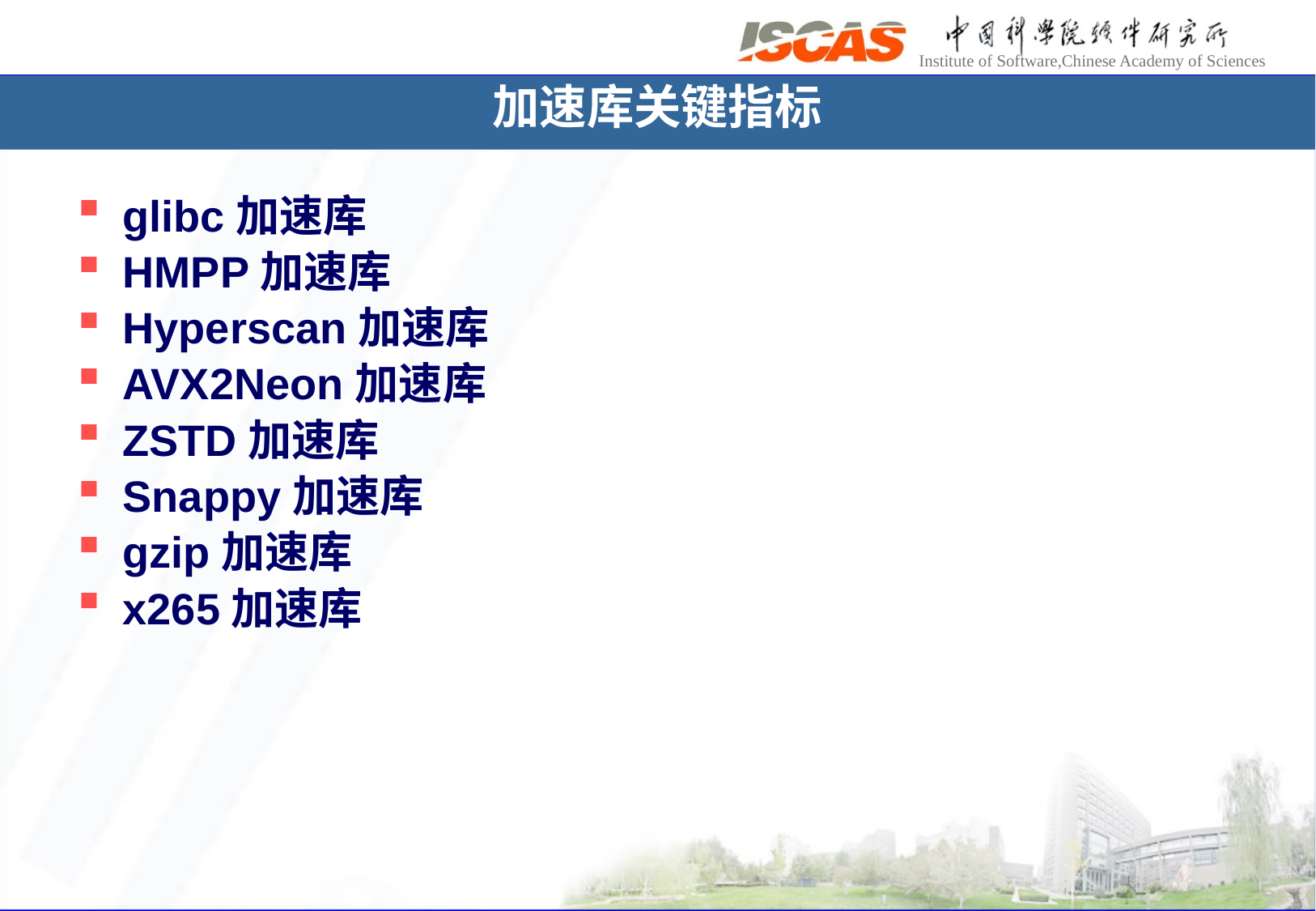

# 加速库关键指标
glibc加速库
HMPP加速库
Hyperscan加速库
AVX2Neon加速库
ZSTD加速库
Snappy加速库
gzip加速库
x265加速库